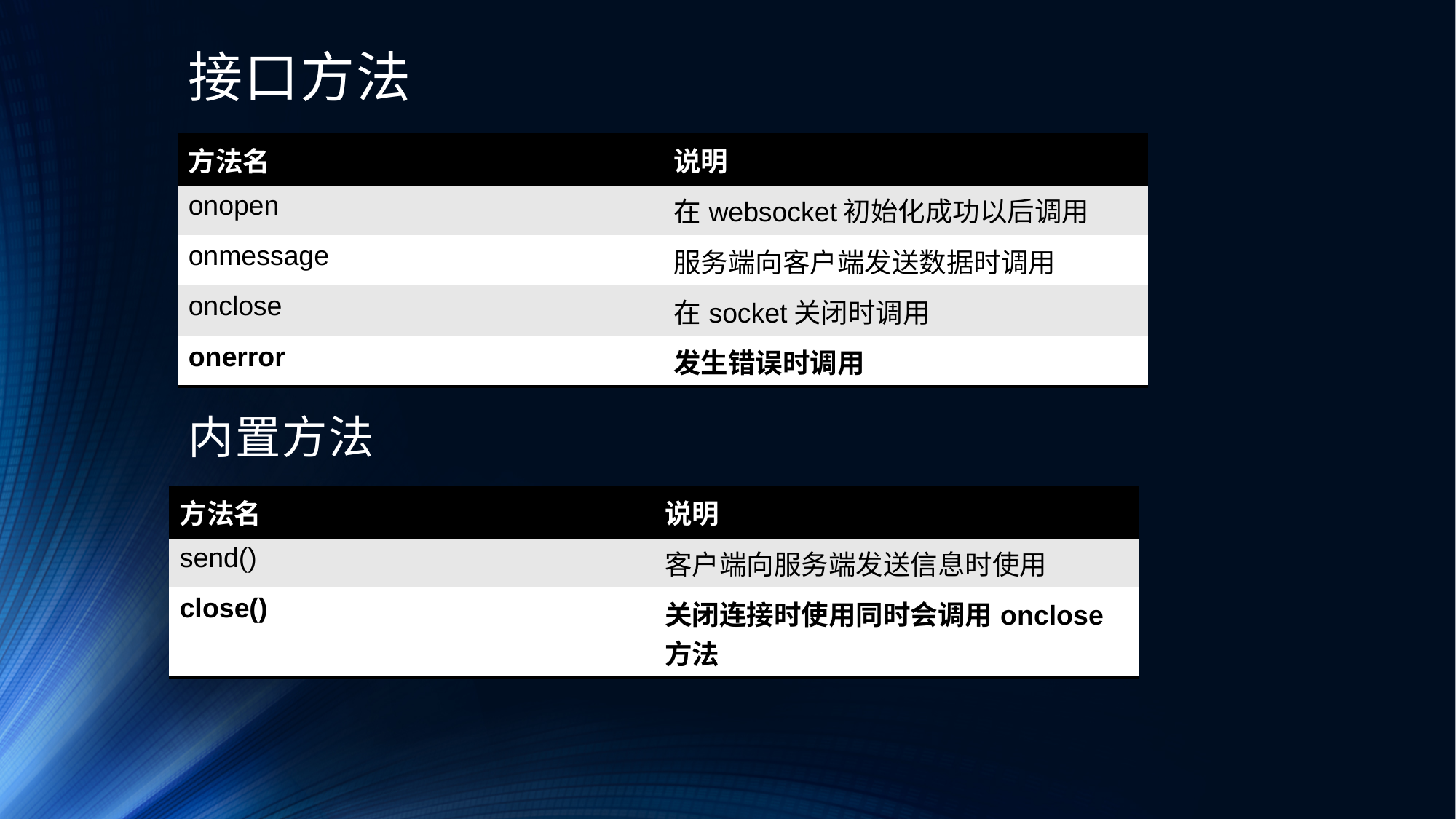

# 接口方法
| 方法名 | 说明 |
| --- | --- |
| onopen | 在websocket初始化成功以后调用 |
| onmessage | 服务端向客户端发送数据时调用 |
| onclose | 在socket关闭时调用 |
| onerror | 发生错误时调用 |
内置方法
| 方法名 | 说明 |
| --- | --- |
| send() | 客户端向服务端发送信息时使用 |
| close() | 关闭连接时使用同时会调用onclose方法 |